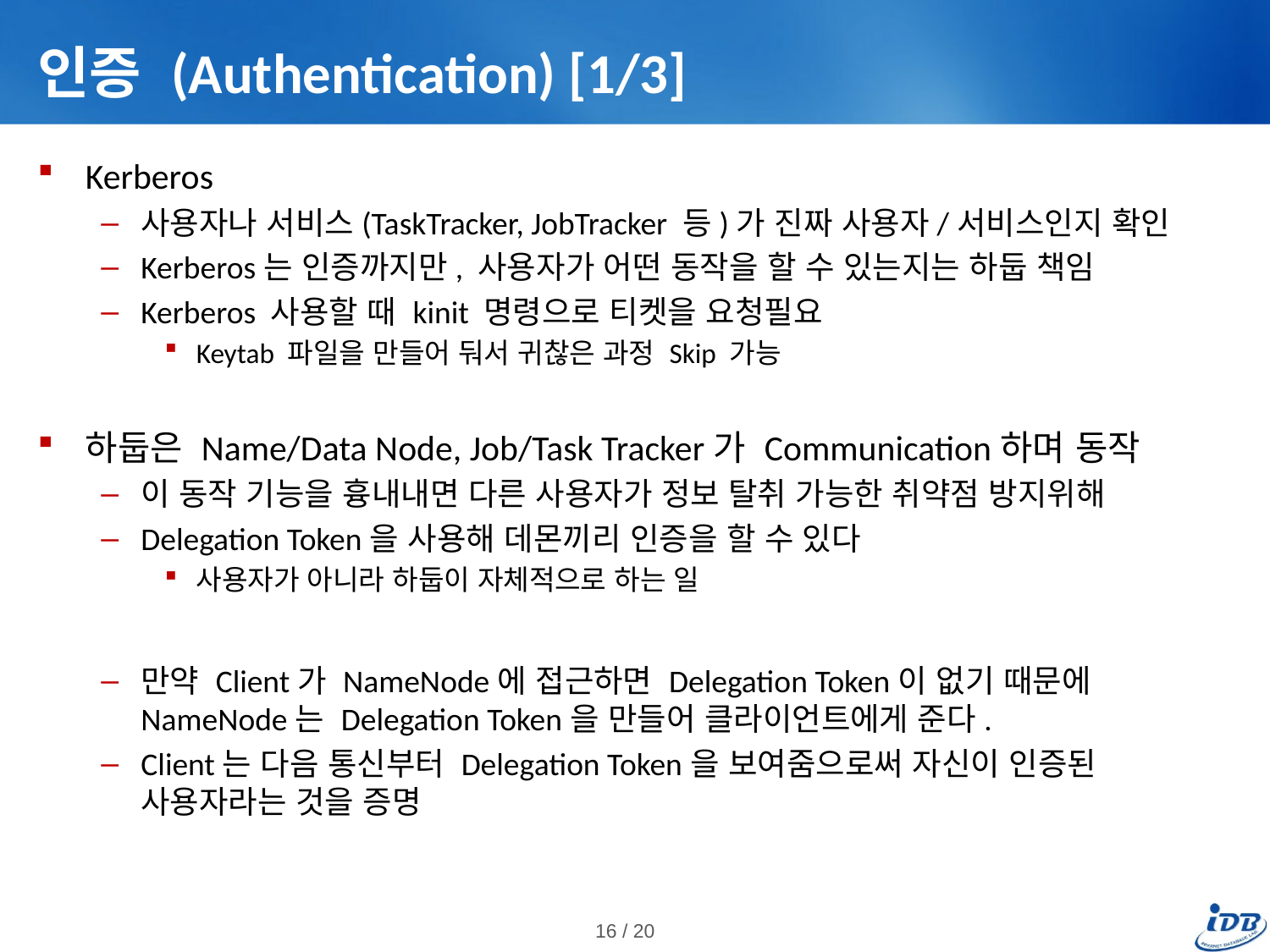

# 인증 (Authentication) [1/3]
Kerberos
사용자나 서비스(TaskTracker, JobTracker 등)가 진짜 사용자/서비스인지 확인
Kerberos는 인증까지만, 사용자가 어떤 동작을 할 수 있는지는 하둡 책임
Kerberos 사용할 때 kinit 명령으로 티켓을 요청필요
Keytab 파일을 만들어 둬서 귀찮은 과정 Skip 가능

하둡은 Name/Data Node, Job/Task Tracker가 Communication하며 동작
이 동작 기능을 흉내내면 다른 사용자가 정보 탈취 가능한 취약점 방지위해
Delegation Token을 사용해 데몬끼리 인증을 할 수 있다
사용자가 아니라 하둡이 자체적으로 하는 일

만약 Client가 NameNode에 접근하면 Delegation Token이 없기 때문에 NameNode는 Delegation Token을 만들어 클라이언트에게 준다.
Client는 다음 통신부터 Delegation Token을 보여줌으로써 자신이 인증된 사용자라는 것을 증명